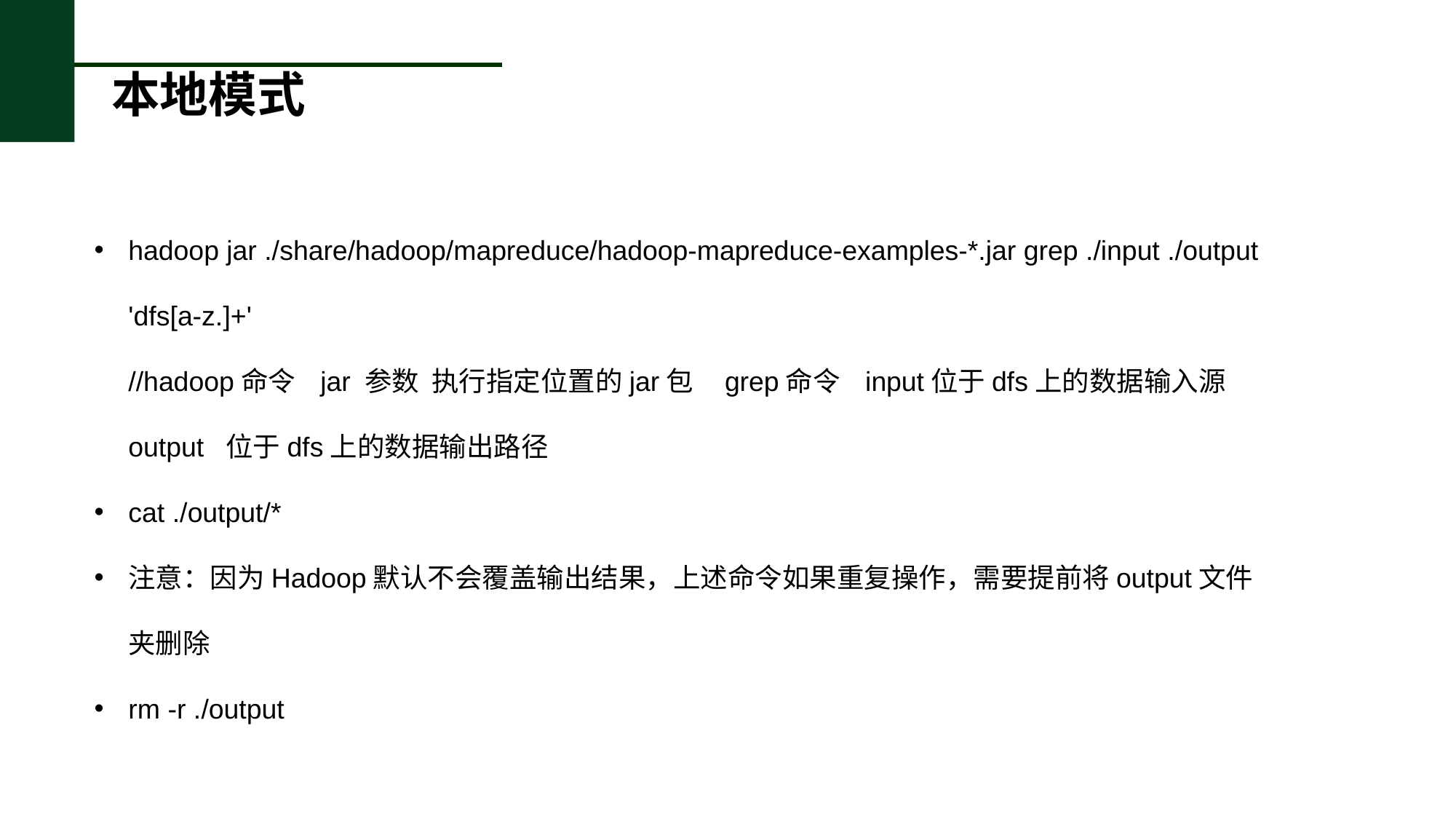

# 本地模式
hadoop jar ./share/hadoop/mapreduce/hadoop-mapreduce-examples-*.jar grep ./input ./output 'dfs[a-z.]+'
//hadoop命令   jar 参数  执行指定位置的jar包    grep命令   input位于dfs上的数据输入源   output  位于dfs上的数据输出路径
cat ./output/*
注意：因为Hadoop默认不会覆盖输出结果，上述命令如果重复操作，需要提前将output文件夹删除
rm -r ./output